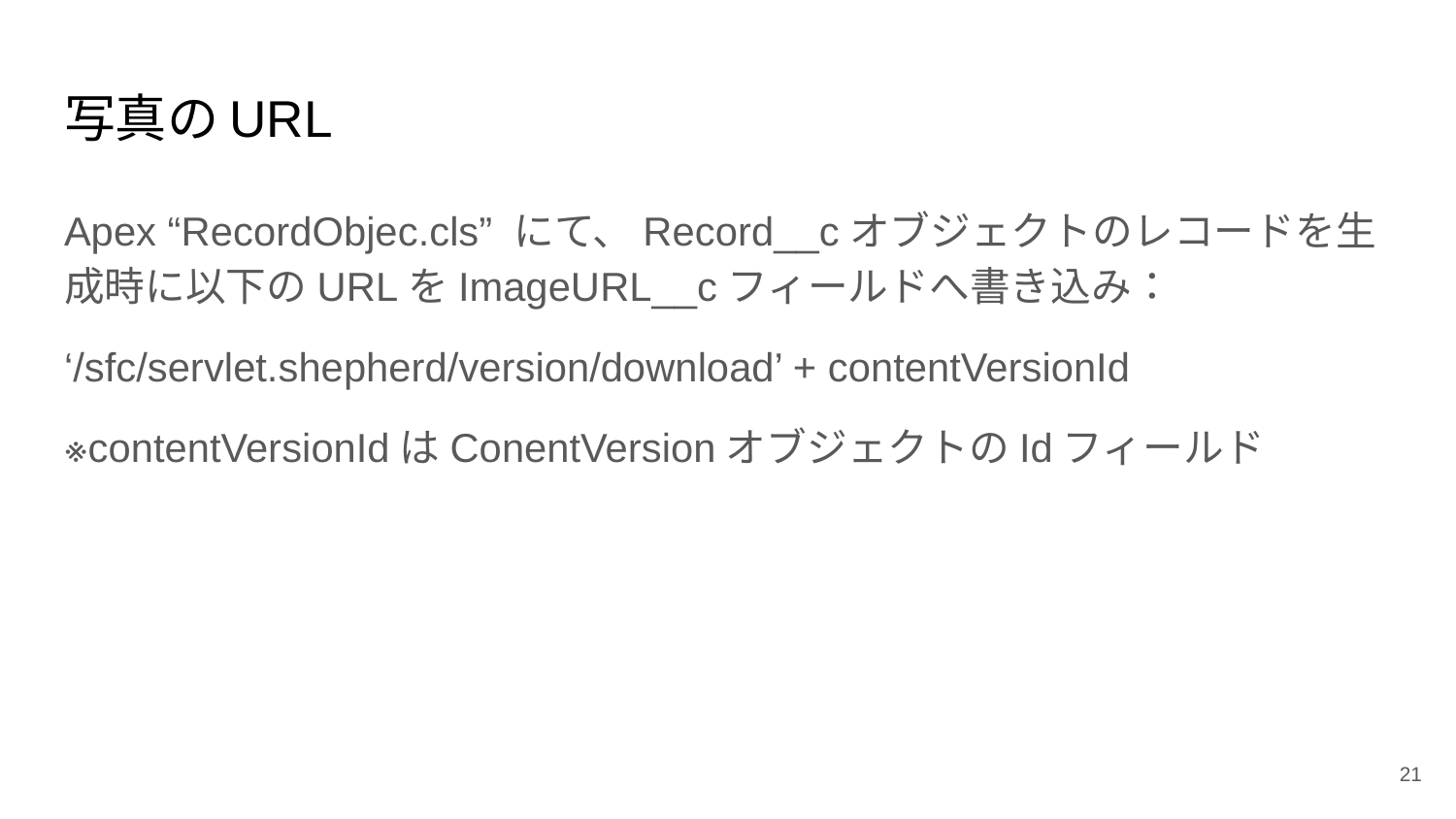

# 写真のURL
Apex “RecordObjec.cls” にて、Record__cオブジェクトのレコードを生成時に以下のURLをImageURL__cフィールドへ書き込み：
‘/sfc/servlet.shepherd/version/download’ + contentVersionId
※contentVersionIdはConentVersionオブジェクトのIdフィールド
21